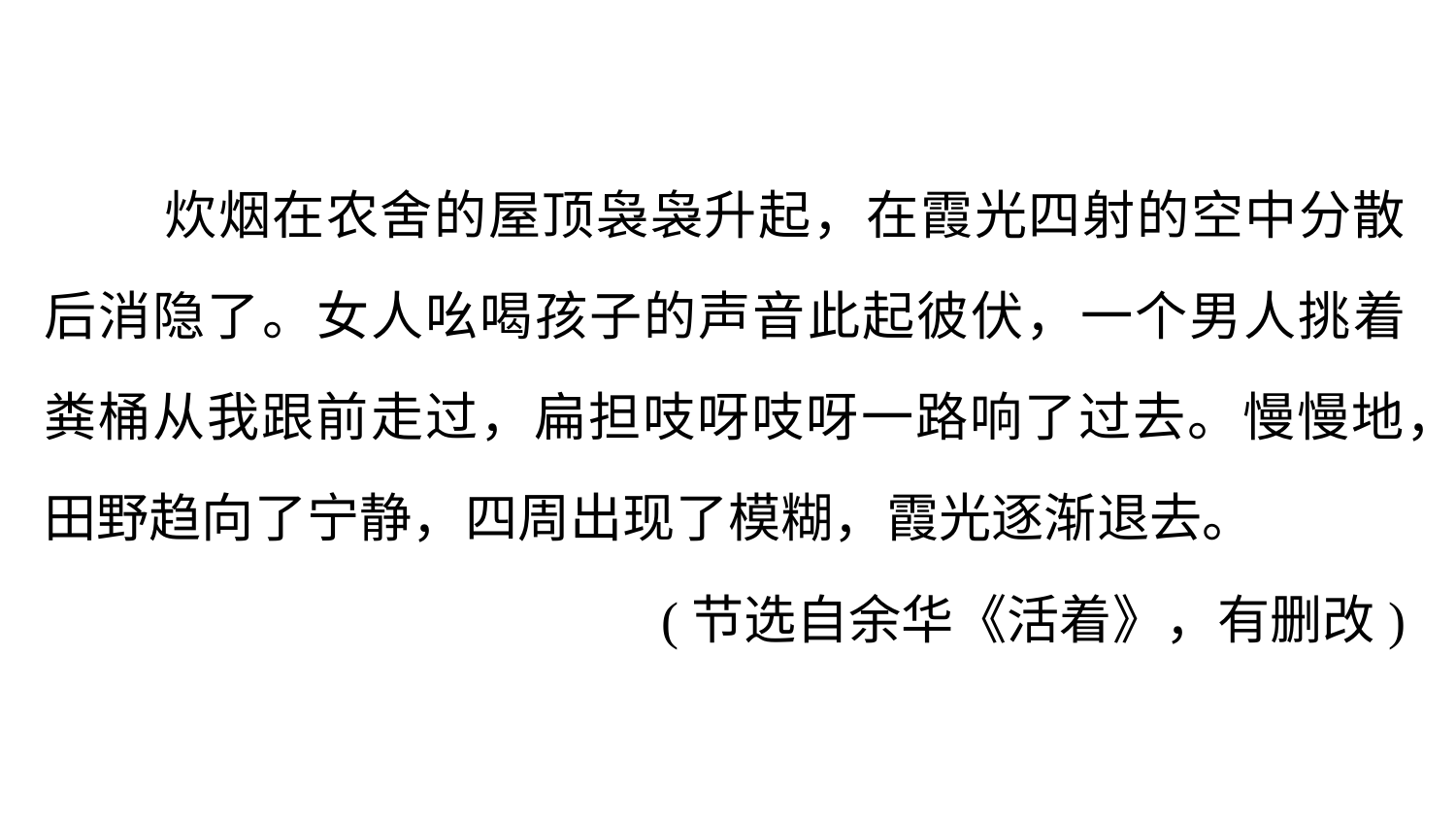

炊烟在农舍的屋顶袅袅升起，在霞光四射的空中分散后消隐了。女人吆喝孩子的声音此起彼伏，一个男人挑着粪桶从我跟前走过，扁担吱呀吱呀一路响了过去。慢慢地，田野趋向了宁静，四周出现了模糊，霞光逐渐退去。
(节选自余华《活着》，有删改)